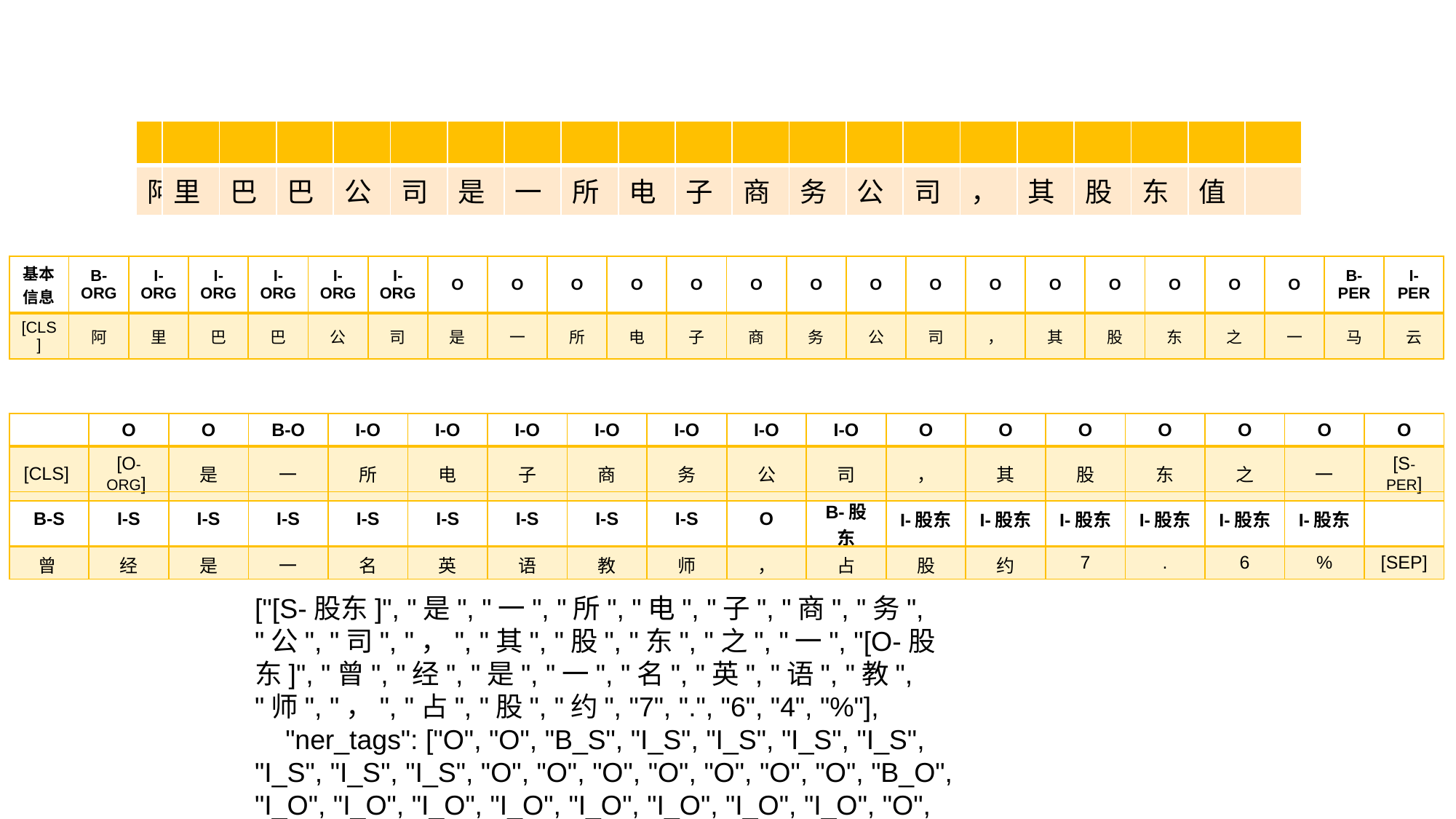

|  |  |  |  |  |  |  |  |  |  |  |  |  |  |  |  |  |  |  |  |  |
| --- | --- | --- | --- | --- | --- | --- | --- | --- | --- | --- | --- | --- | --- | --- | --- | --- | --- | --- | --- | --- |
| 阿 | 里 | 巴 | 巴 | 公 | 司 | 是 | 一 | 所 | 电 | 子 | 商 | 务 | 公 | 司 | ， | 其 | 股 | 东 | 值 |  |
| 基本信息 | B-ORG | I-ORG | I-ORG | I-ORG | I-ORG | I-ORG | O | O | O | O | O | O | O | O | O | O | O | O | O | O | O | B-PER | I-PER |
| --- | --- | --- | --- | --- | --- | --- | --- | --- | --- | --- | --- | --- | --- | --- | --- | --- | --- | --- | --- | --- | --- | --- | --- |
| [CLS] | 阿 | 里 | 巴 | 巴 | 公 | 司 | 是 | 一 | 所 | 电 | 子 | 商 | 务 | 公 | 司 | ， | 其 | 股 | 东 | 之 | 一 | 马 | 云 |
|  | O | O | B-O | I-O | I-O | I-O | I-O | I-O | I-O | I-O | O | O | O | O | O | O | O |
| --- | --- | --- | --- | --- | --- | --- | --- | --- | --- | --- | --- | --- | --- | --- | --- | --- | --- |
| [CLS] | [O-ORG] | 是 | 一 | 所 | 电 | 子 | 商 | 务 | 公 | 司 | ， | 其 | 股 | 东 | 之 | 一 | [S-PER] |
| B-S | I-S | I-S | I-S | I-S | I-S | I-S | I-S | I-S | O | B-股东 | I-股东 | I-股东 | I-股东 | I-股东 | I-股东 | I-股东 |  |
| --- | --- | --- | --- | --- | --- | --- | --- | --- | --- | --- | --- | --- | --- | --- | --- | --- | --- |
| 曾 | 经 | 是 | 一 | 名 | 英 | 语 | 教 | 师 | ， | 占 | 股 | 约 | 7 | . | 6 | % | [SEP] |
["[S-股东]", "是", "一", "所", "电", "子", "商", "务", "公", "司", "，", "其", "股", "东", "之", "一", "[O-股东]", "曾", "经", "是", "一", "名", "英", "语", "教", "师", "，", "占", "股", "约", "7", ".", "6", "4", "%"],
    "ner_tags": ["O", "O", "B_S", "I_S", "I_S", "I_S", "I_S", "I_S", "I_S", "I_S", "O", "O", "O", "O", "O", "O", "O", "B_O", "I_O", "I_O", "I_O", "I_O", "I_O", "I_O", "I_O", "I_O", "O", "B_P", "I_P", "I_P", "I_P", "I_P", "I_P", "I_P", "I_P"],